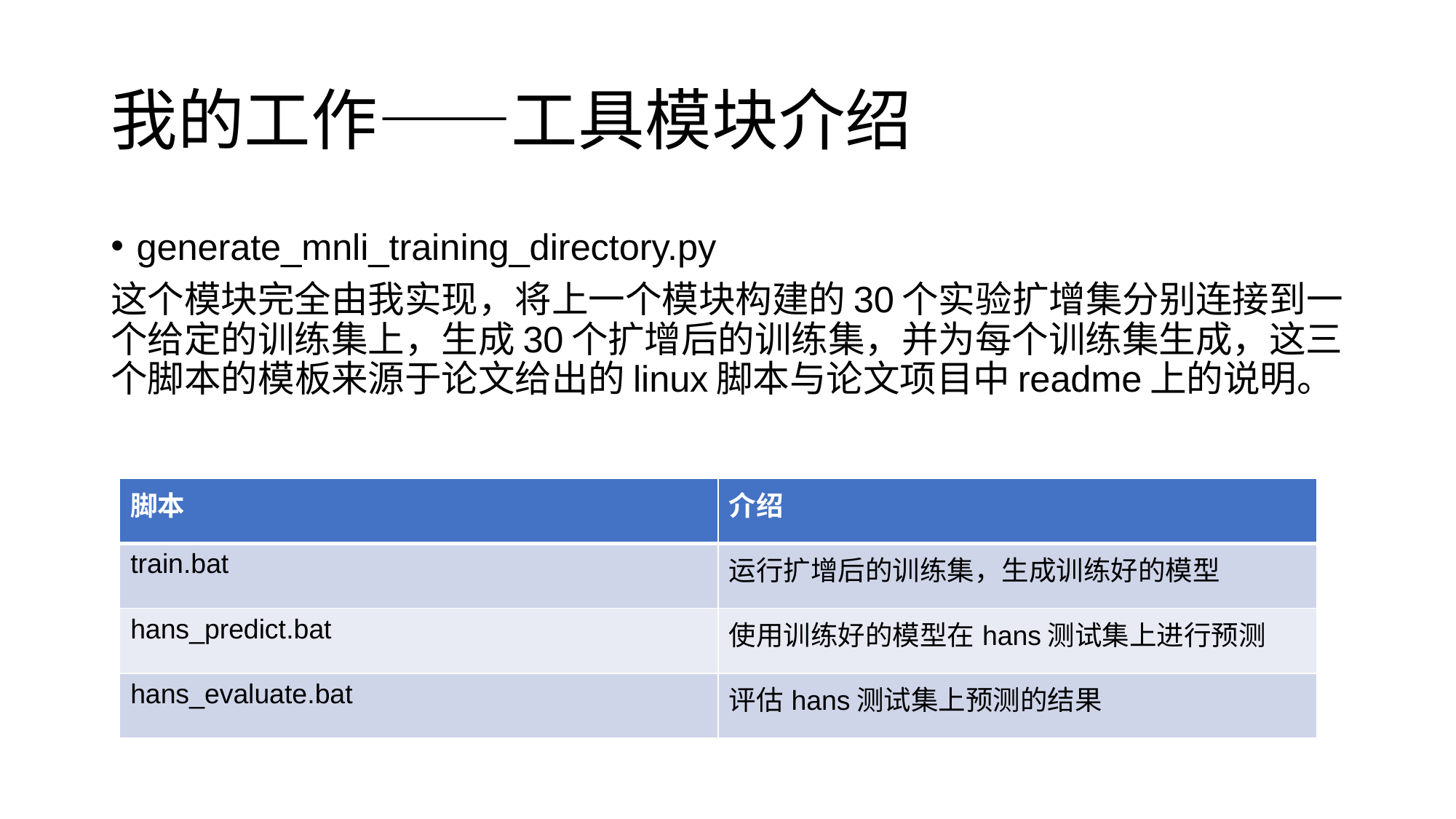

# 我的工作——工具模块介绍
generate_mnli_training_directory.py
这个模块完全由我实现，将上一个模块构建的30个实验扩增集分别连接到一个给定的训练集上，生成30个扩增后的训练集，并为每个训练集生成，这三个脚本的模板来源于论文给出的linux脚本与论文项目中readme上的说明。

| 脚本 | 介绍 |
| --- | --- |
| train.bat | 运行扩增后的训练集，生成训练好的模型 |
| hans\_predict.bat | 使用训练好的模型在hans测试集上进行预测 |
| hans\_evaluate.bat | 评估hans测试集上预测的结果 |